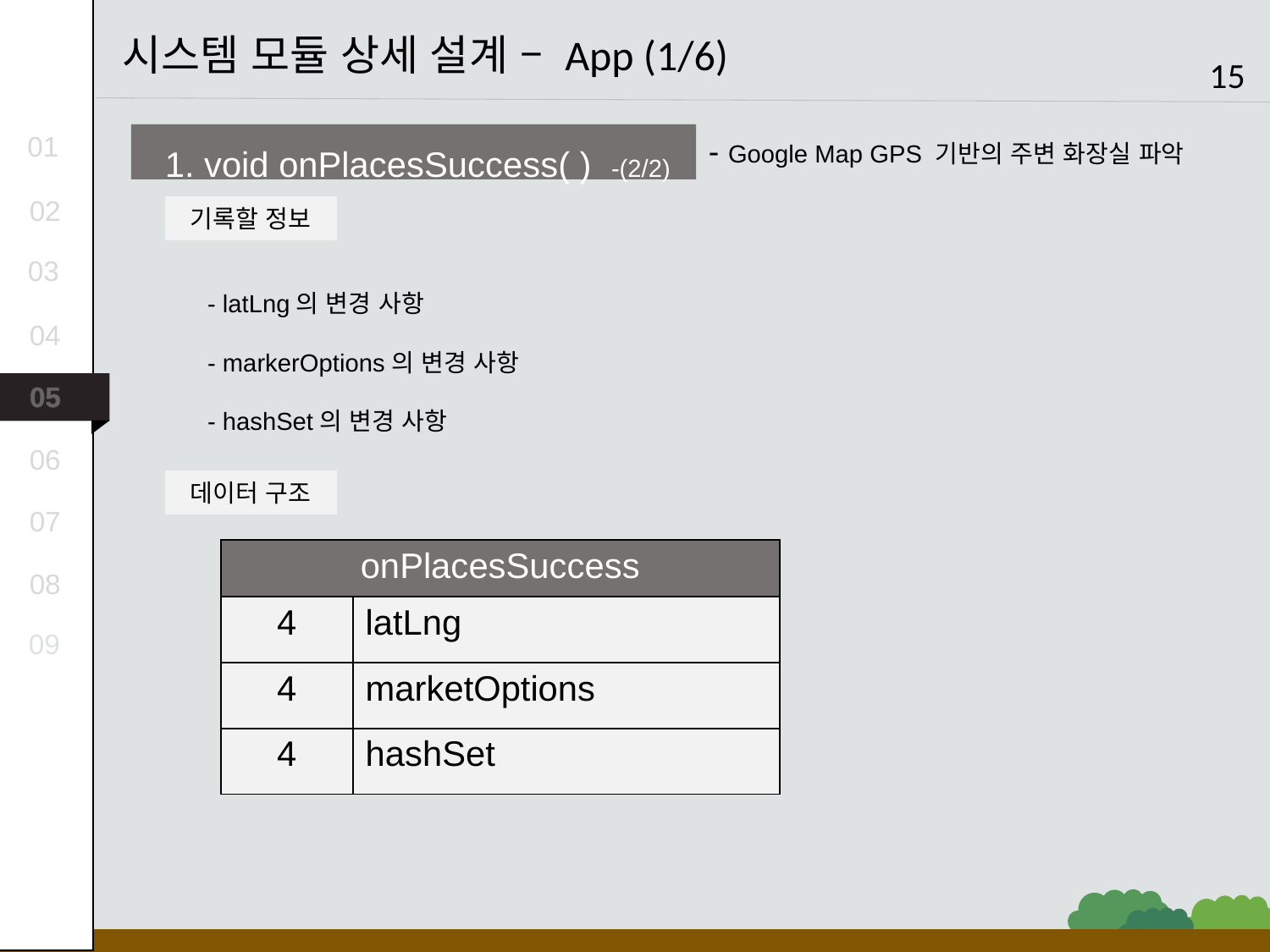

시스템 모듈 상세 설계 – App (1/6)
15
1. void onPlacesSuccess( )  -(2/2)

기록할 정보
- latLng의 변경 사항
- markerOptions의 변경 사항
- hashSet의 변경 사항
01
- Google Map GPS 기반의 주변 화장실 파악
02
03

04
05

06
데이터 구조
07
| onPlacesSuccess |  |
| --- | --- |
| 4 | latLng |
| 4 | marketOptions |
| 4 | hashSet |
08
09